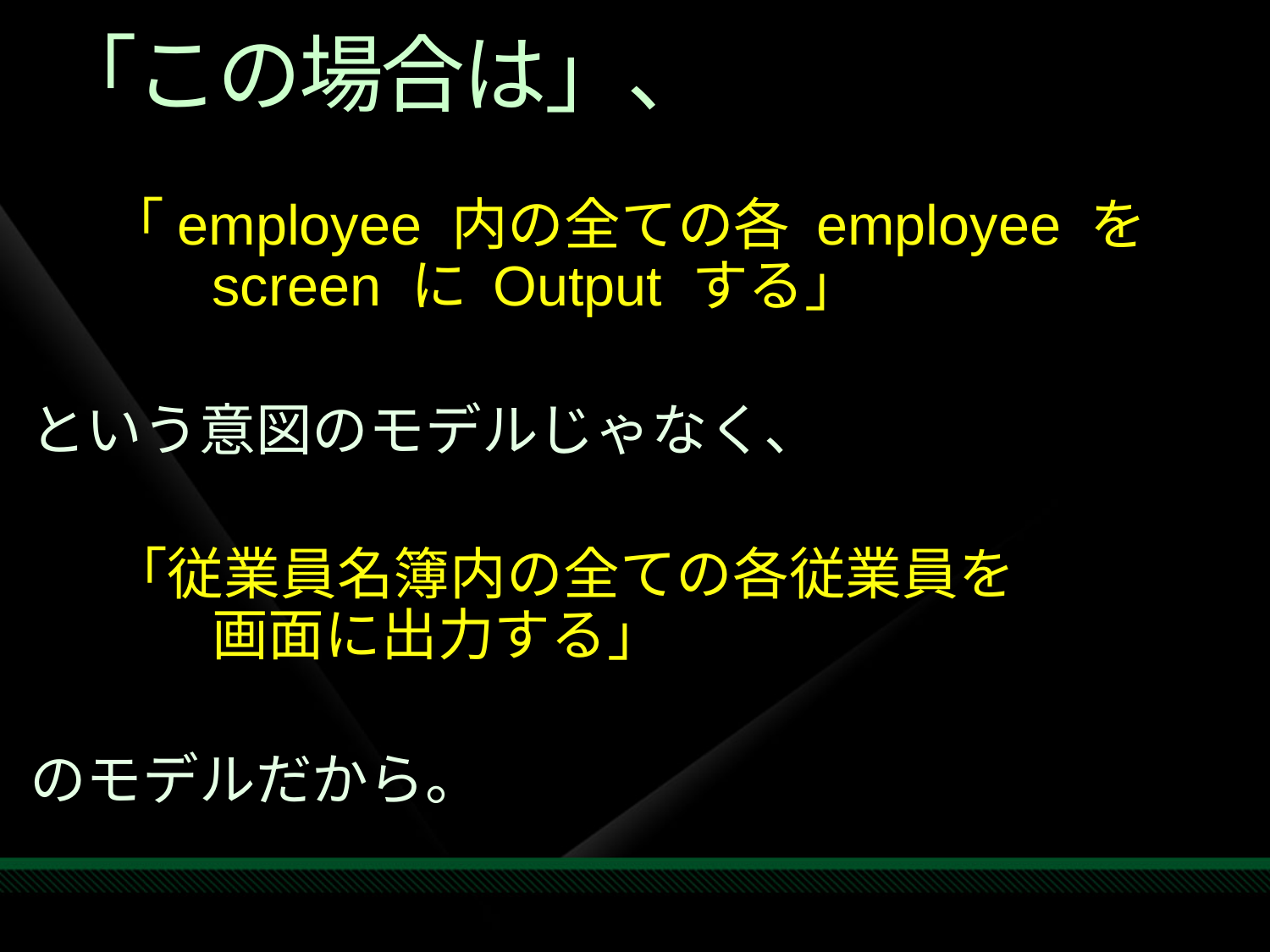

# 「この場合は」、
	 「employee 内の全ての各 employee を
	screen に Output する」

という意図のモデルじゃなく、

	 「従業員名簿内の全ての各従業員を
	画面に出力する」

のモデルだから。